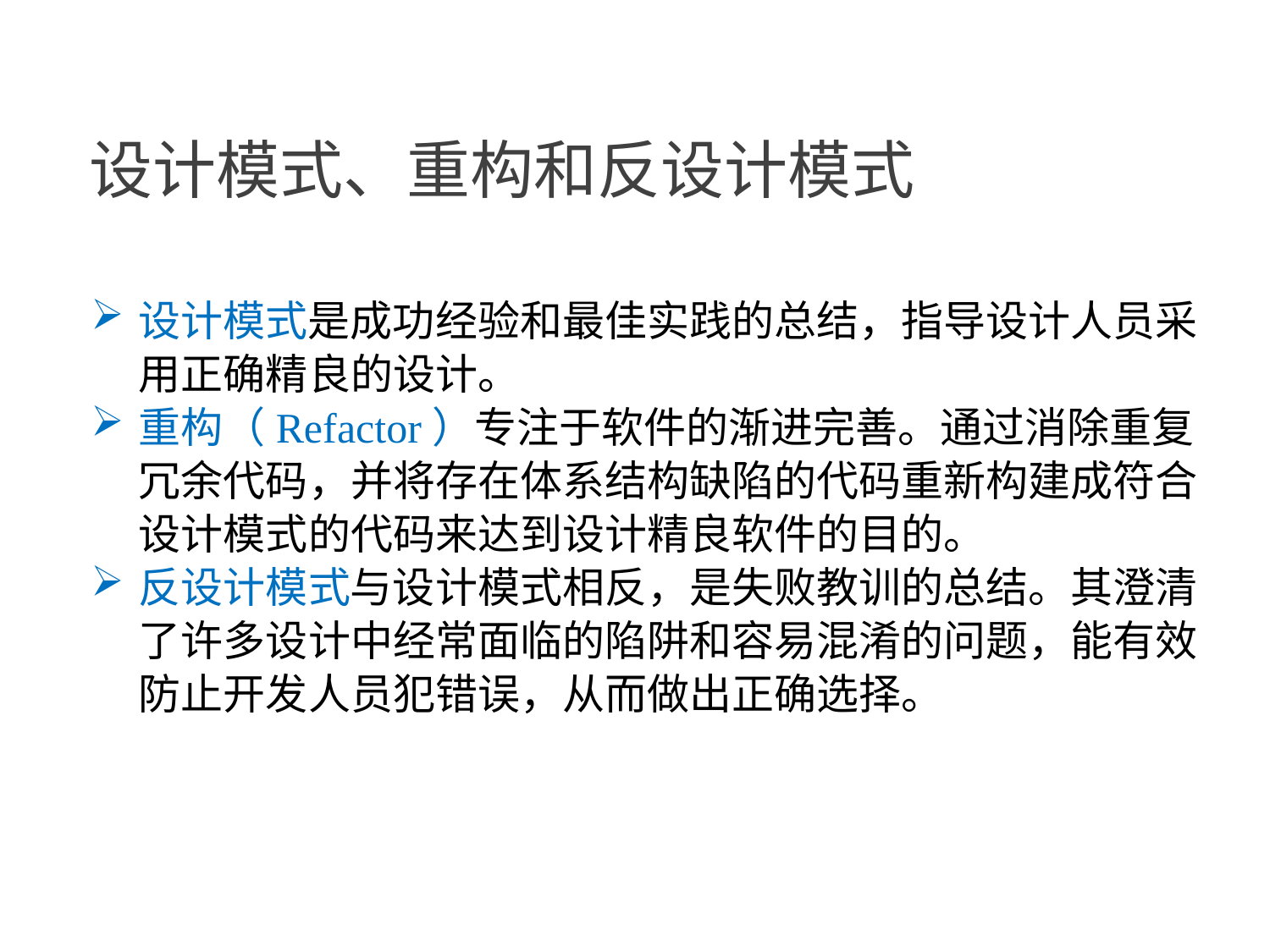

设计模式、重构和反设计模式
设计模式是成功经验和最佳实践的总结，指导设计人员采用正确精良的设计。
重构（Refactor）专注于软件的渐进完善。通过消除重复冗余代码，并将存在体系结构缺陷的代码重新构建成符合设计模式的代码来达到设计精良软件的目的。
反设计模式与设计模式相反，是失败教训的总结。其澄清了许多设计中经常面临的陷阱和容易混淆的问题，能有效防止开发人员犯错误，从而做出正确选择。